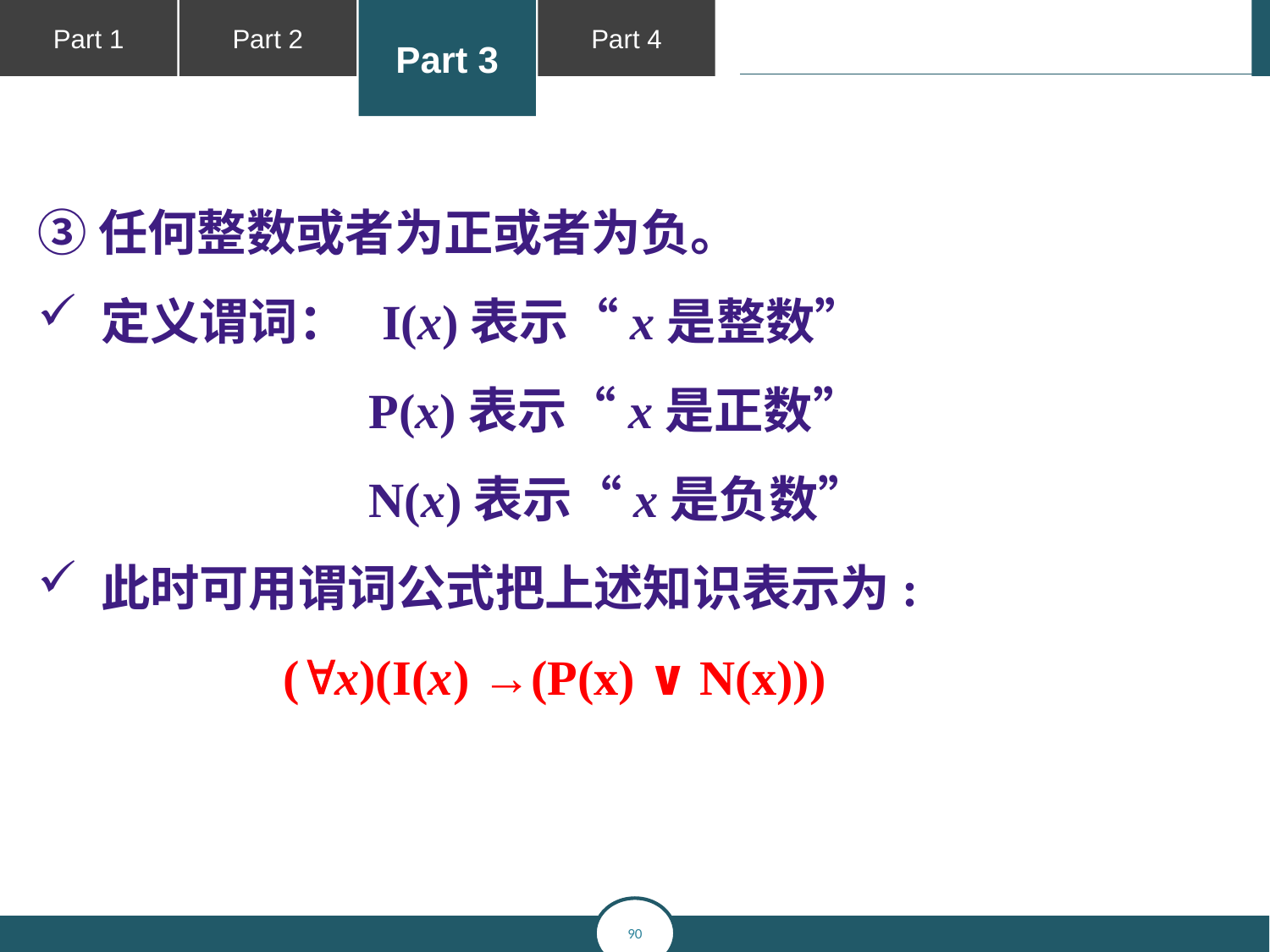

③任何整数或者为正或者为负。
定义谓词：  I(x)表示“x是整数”
                           P(x)表示“x是正数”
                           N(x)表示“x是负数”
此时可用谓词公式把上述知识表示为:
                    (∀x)(I(x) →(P(x) ∨ N(x)))